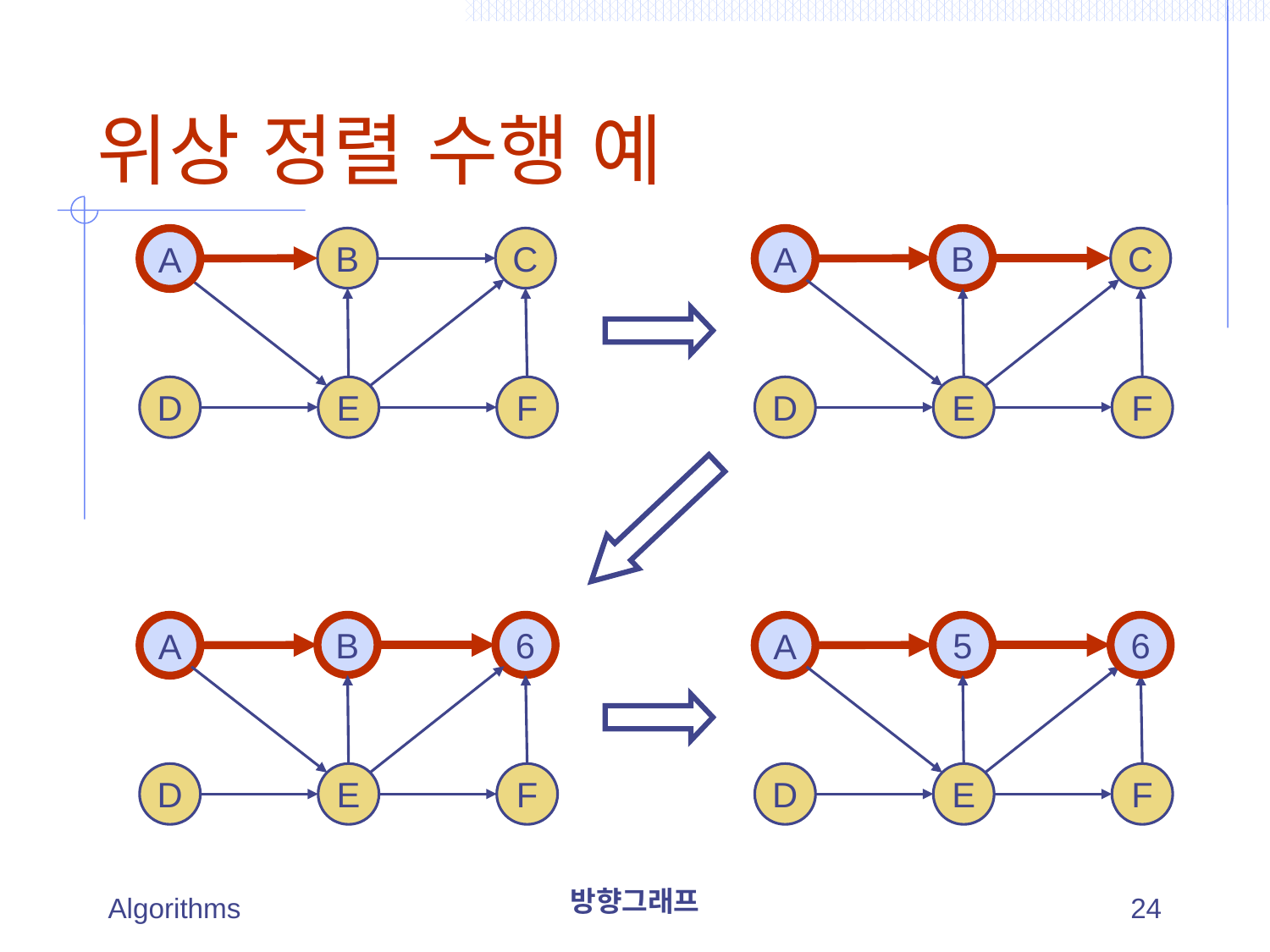

# 위상 정렬 수행 예
A
B
C
A
B
C

D
E
F
D
E
F

A
B
6
A
5
6

D
E
F
D
E
F
Algorithms
방향그래프
24